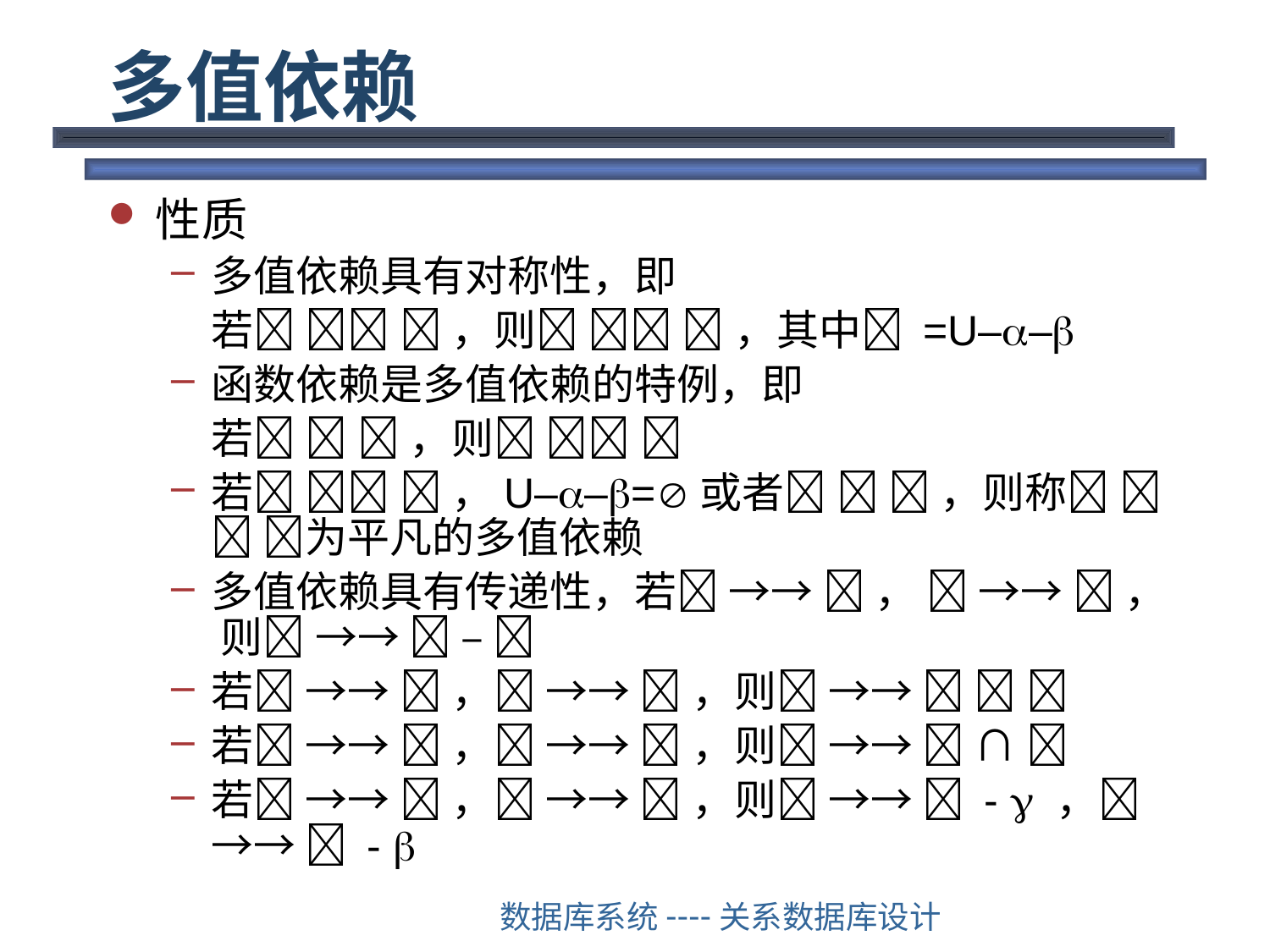

# 多值依赖
性质
多值依赖具有对称性，即
	若α →→ β ，则α →→ γ ，其中γ =U–α–β
函数依赖是多值依赖的特例，即
	若α → β ，则α →→ β
若α →→ β ，U–α–β=∅或者β ⊆ α ，则称α →→ β为平凡的多值依赖
多值依赖具有传递性，若α →→ β ， β →→ γ ， 则α →→ γ – β
若α →→ β ，α →→ γ ，则α →→ β ∪ γ
若α →→ β ，α →→ γ ，则α →→ β ∩ γ
若α →→ β ，α →→ γ ，则α →→ β - γ ，α →→ γ - β
数据库系统----关系数据库设计